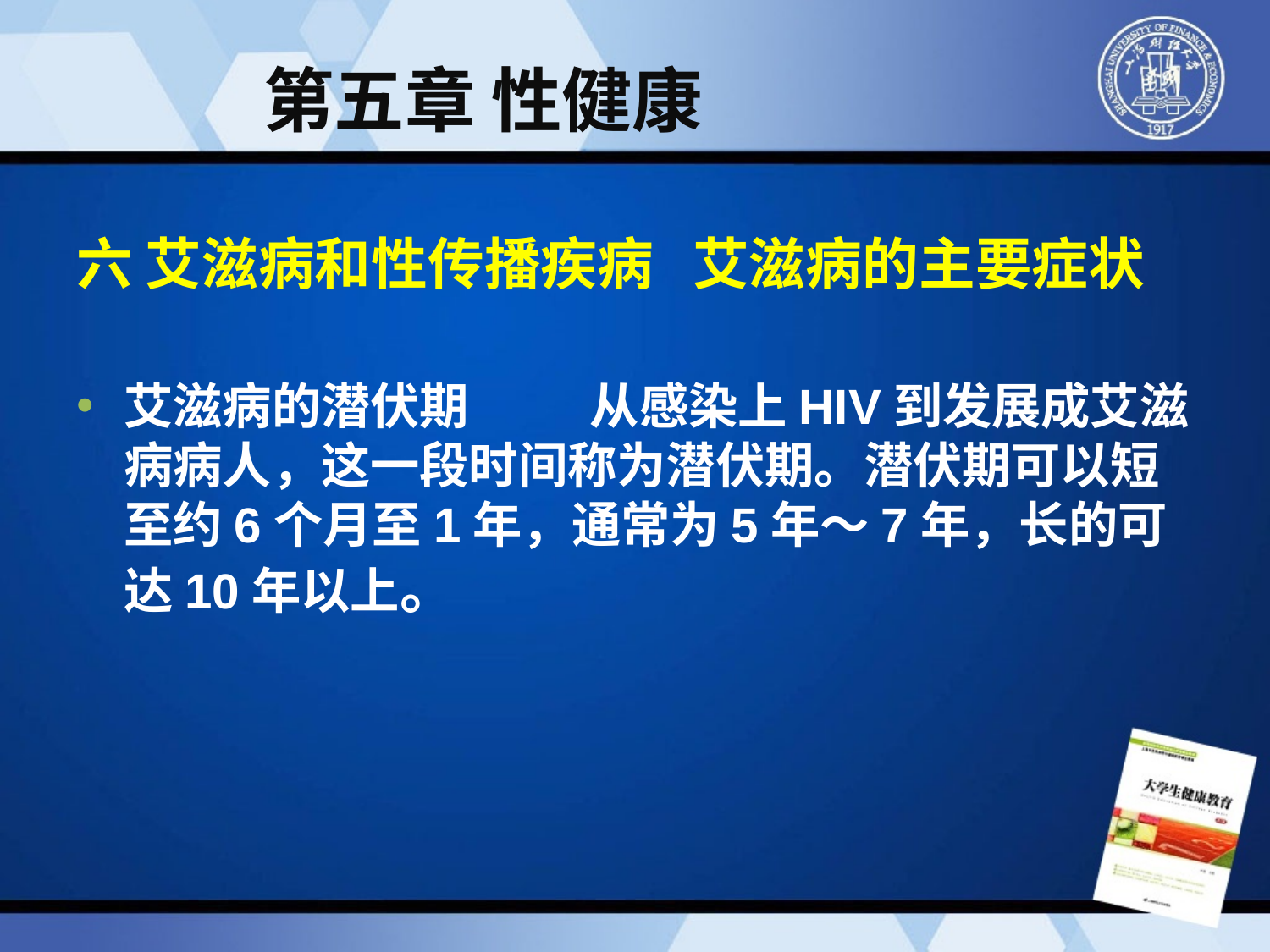

# 第五章 性健康
六 艾滋病和性传播疾病   艾滋病的主要症状
艾滋病的潜伏期 　　 从感染上HIV到发展成艾滋病病人，这一段时间称为潜伏期。潜伏期可以短至约6个月至1年，通常为5年～7年，长的可达10年以上。